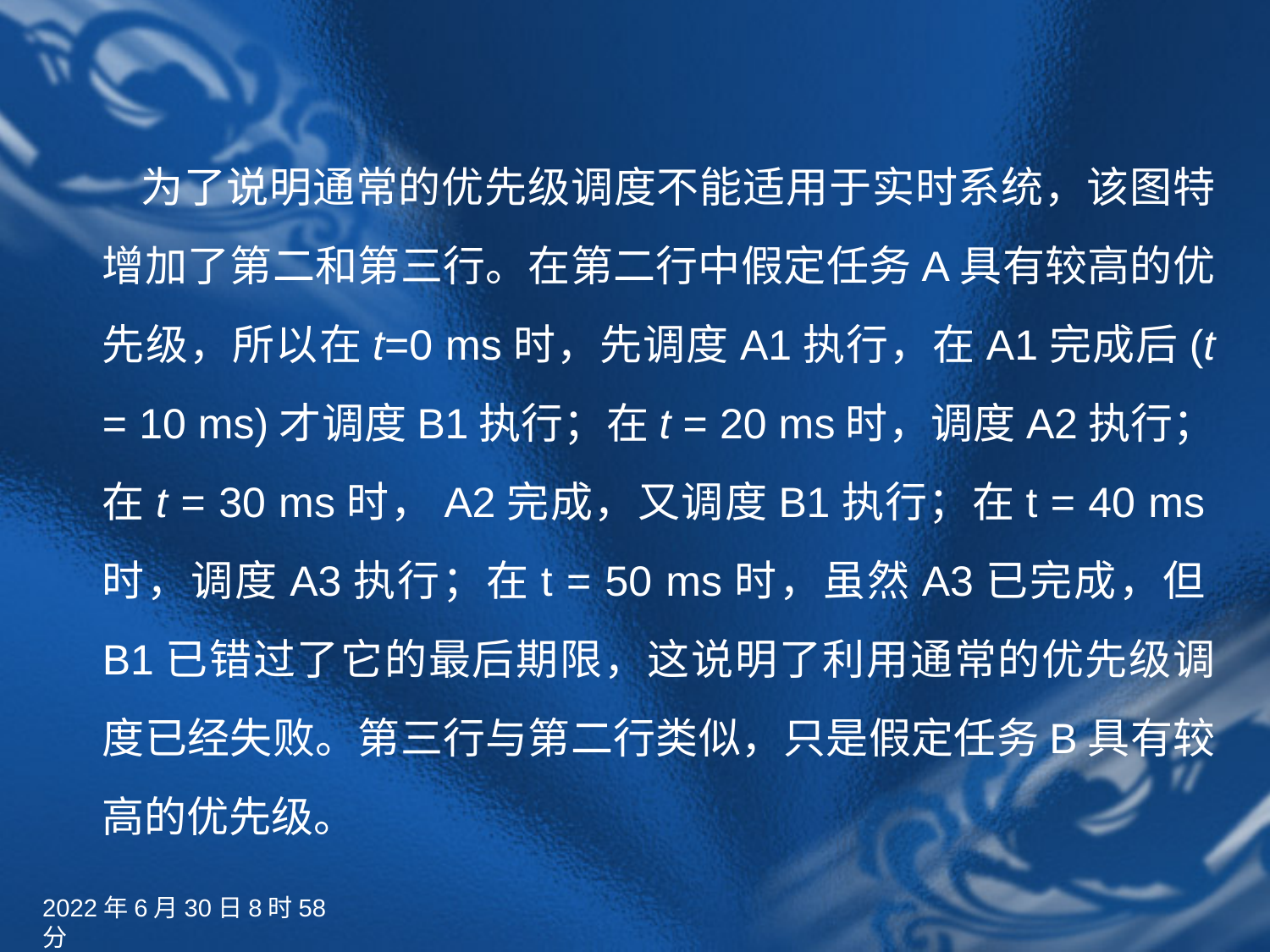

#
　　为了说明通常的优先级调度不能适用于实时系统，该图特增加了第二和第三行。在第二行中假定任务A具有较高的优先级，所以在t=0 ms时，先调度A1执行，在A1完成后(t = 10 ms)才调度B1执行；在t = 20 ms时，调度A2执行；在t = 30 ms时，A2完成，又调度B1执行；在t = 40 ms时，调度A3执行；在t = 50 ms时，虽然A3已完成，但B1已错过了它的最后期限，这说明了利用通常的优先级调度已经失败。第三行与第二行类似，只是假定任务B具有较高的优先级。
2022年6月30日8时58分